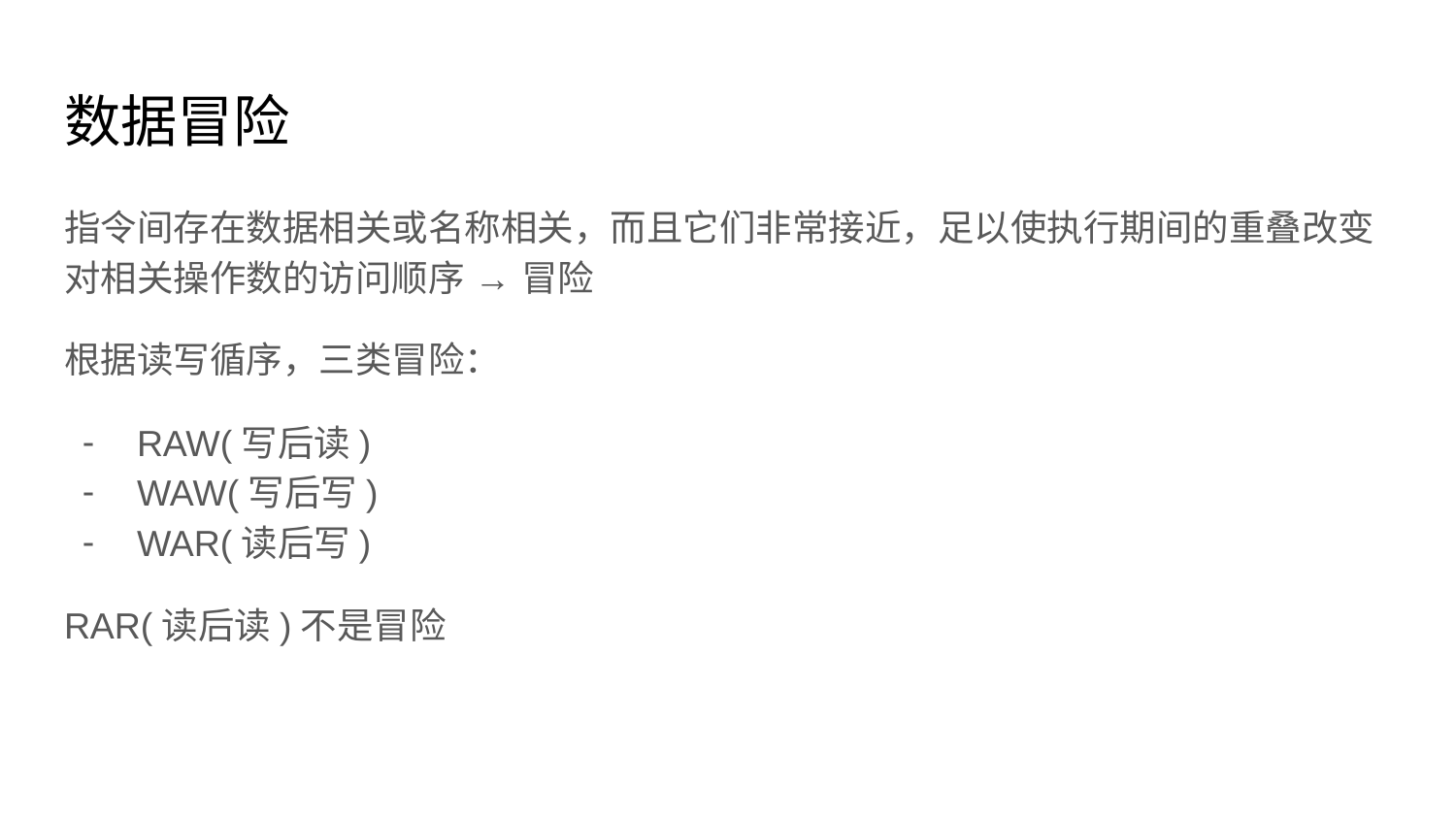

# 数据冒险
指令间存在数据相关或名称相关，而且它们非常接近，足以使执行期间的重叠改变对相关操作数的访问顺序 → 冒险
根据读写循序，三类冒险：
RAW(写后读)
WAW(写后写)
WAR(读后写)
RAR(读后读)不是冒险